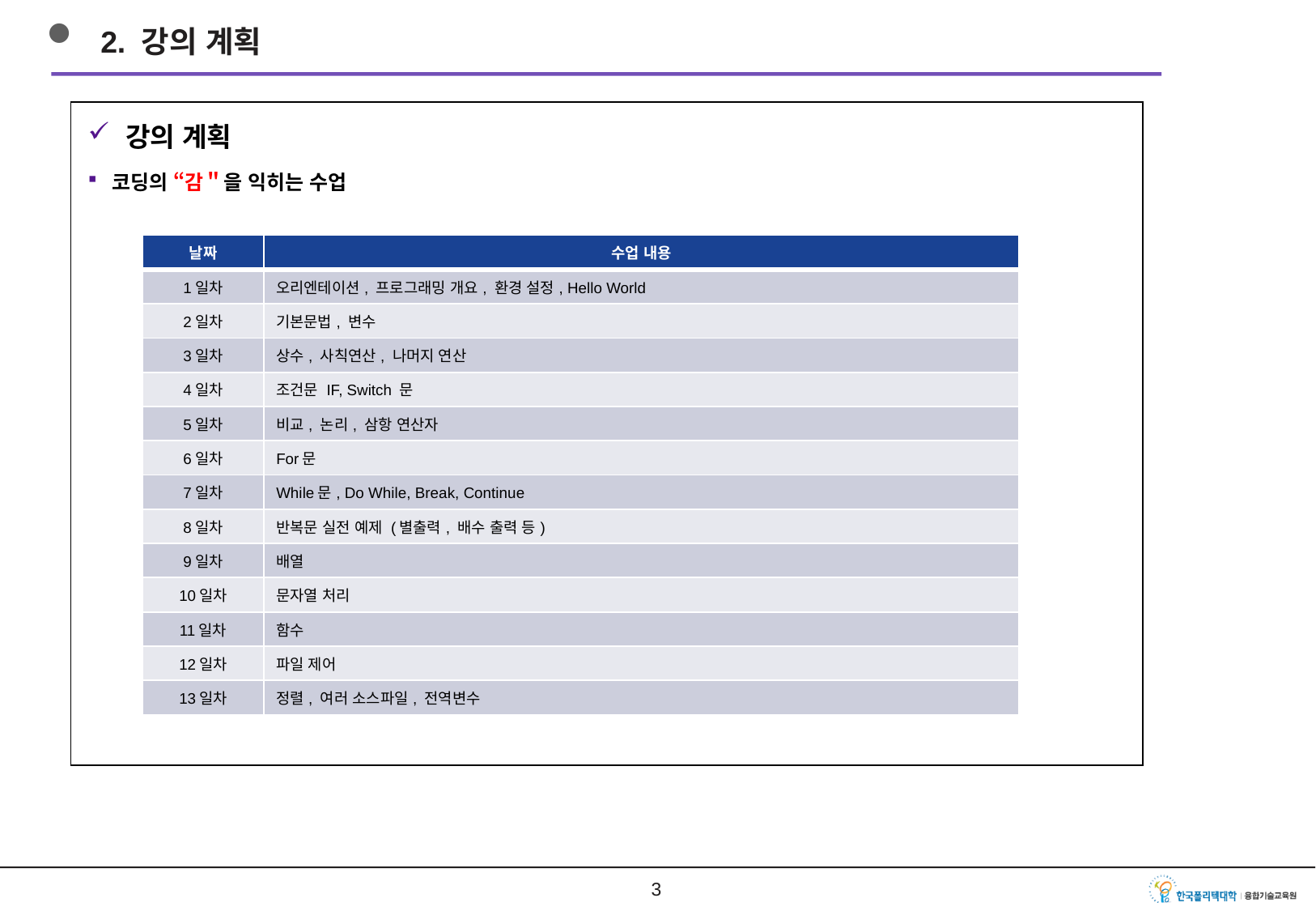

2. 강의 계획
강의 계획
코딩의 “감＂을 익히는 수업

| 날짜 | 수업 내용 |
| --- | --- |
| 1일차 | 오리엔테이션, 프로그래밍 개요, 환경 설정, Hello World |
| 2일차 | 기본문법, 변수 |
| 3일차 | 상수, 사칙연산, 나머지 연산 |
| 4일차 | 조건문 IF, Switch 문 |
| 5일차 | 비교, 논리, 삼항 연산자 |
| 6일차 | For문 |
| 7일차 | While문, Do While, Break, Continue |
| 8일차 | 반복문 실전 예제 (별출력, 배수 출력 등) |
| 9일차 | 배열 |
| 10일차 | 문자열 처리 |
| 11일차 | 함수 |
| 12일차 | 파일 제어 |
| 13일차 | 정렬, 여러 소스파일, 전역변수 |
3